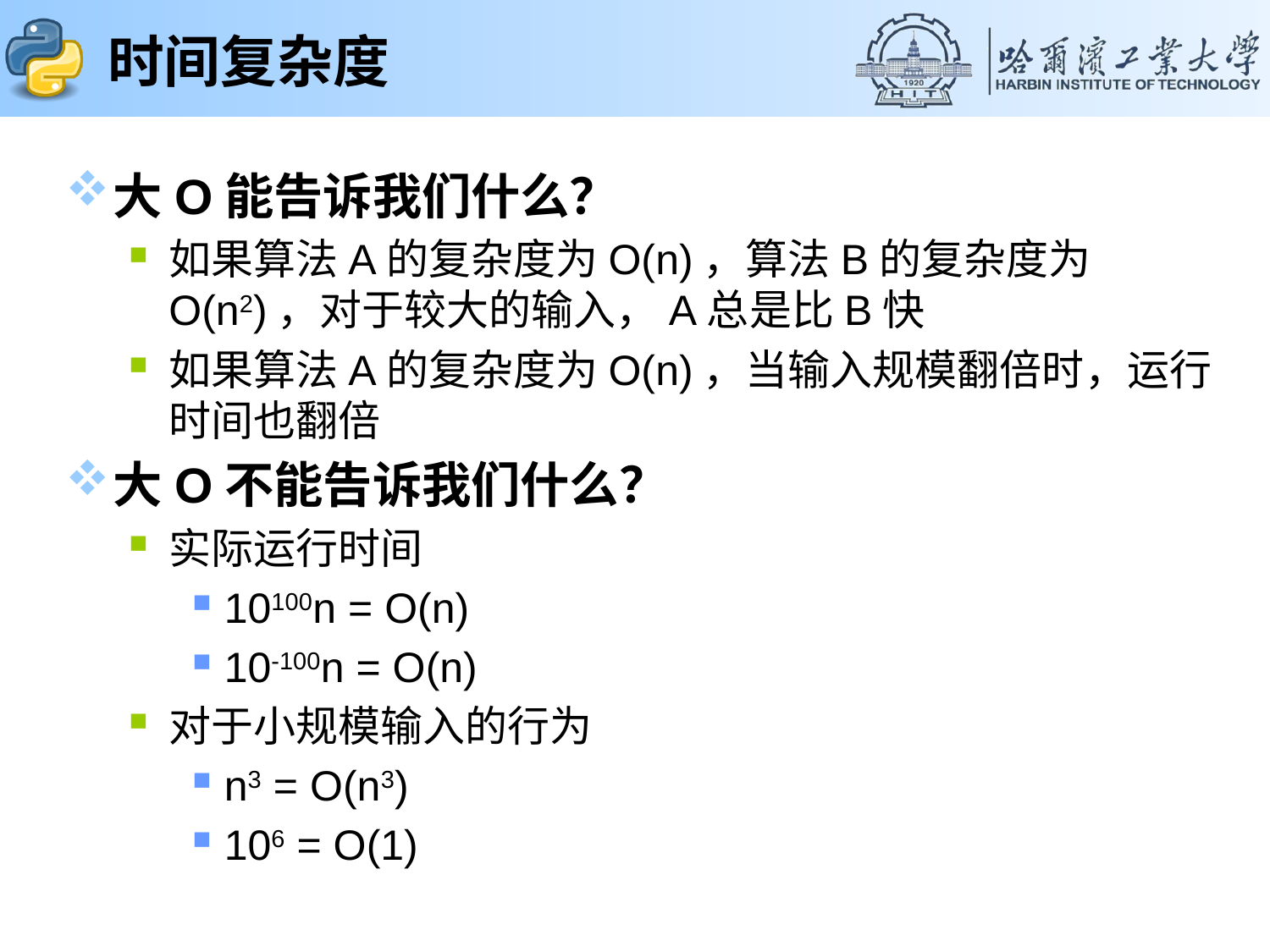

# 时间复杂度
大O能告诉我们什么？
如果算法A的复杂度为O(n)，算法B的复杂度为O(n2)，对于较大的输入，A总是比B快
如果算法A的复杂度为O(n)，当输入规模翻倍时，运行时间也翻倍
大O不能告诉我们什么？
实际运行时间
10100n = O(n)
10-100n = O(n)
对于小规模输入的行为
n3 = O(n3)
106 = O(1)